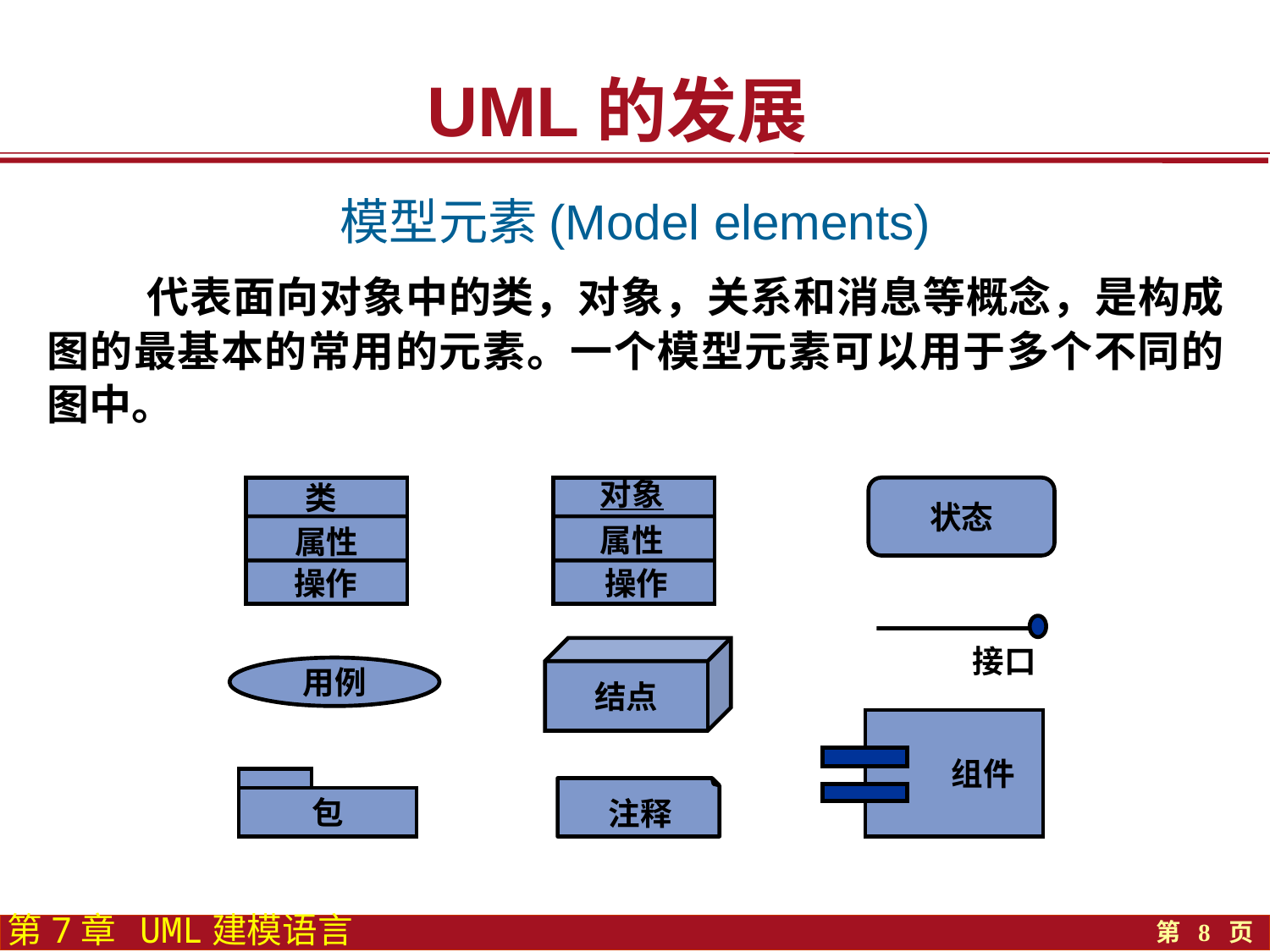

UML的发展
模型元素(Model elements)
　　代表面向对象中的类，对象，关系和消息等概念，是构成图的最基本的常用的元素。一个模型元素可以用于多个不同的图中。
对象

属性

操作

类
属性

操作

状态

接口
结点
用例
       组件

包

注释